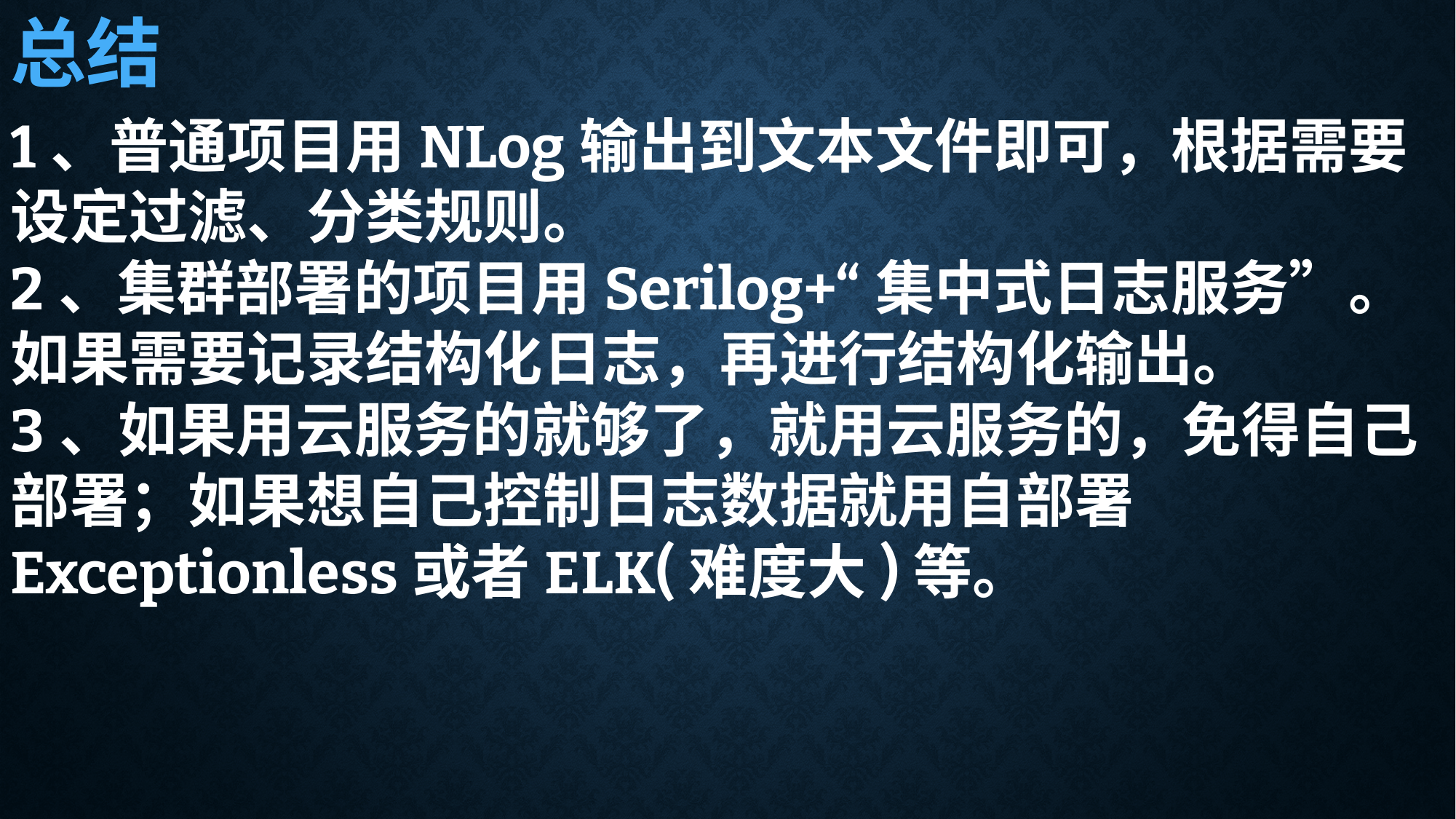

总结
1、普通项目用NLog输出到文本文件即可，根据需要设定过滤、分类规则。
2、集群部署的项目用Serilog+“集中式日志服务”。如果需要记录结构化日志，再进行结构化输出。
3、如果用云服务的就够了，就用云服务的，免得自己部署；如果想自己控制日志数据就用自部署Exceptionless或者ELK(难度大)等。